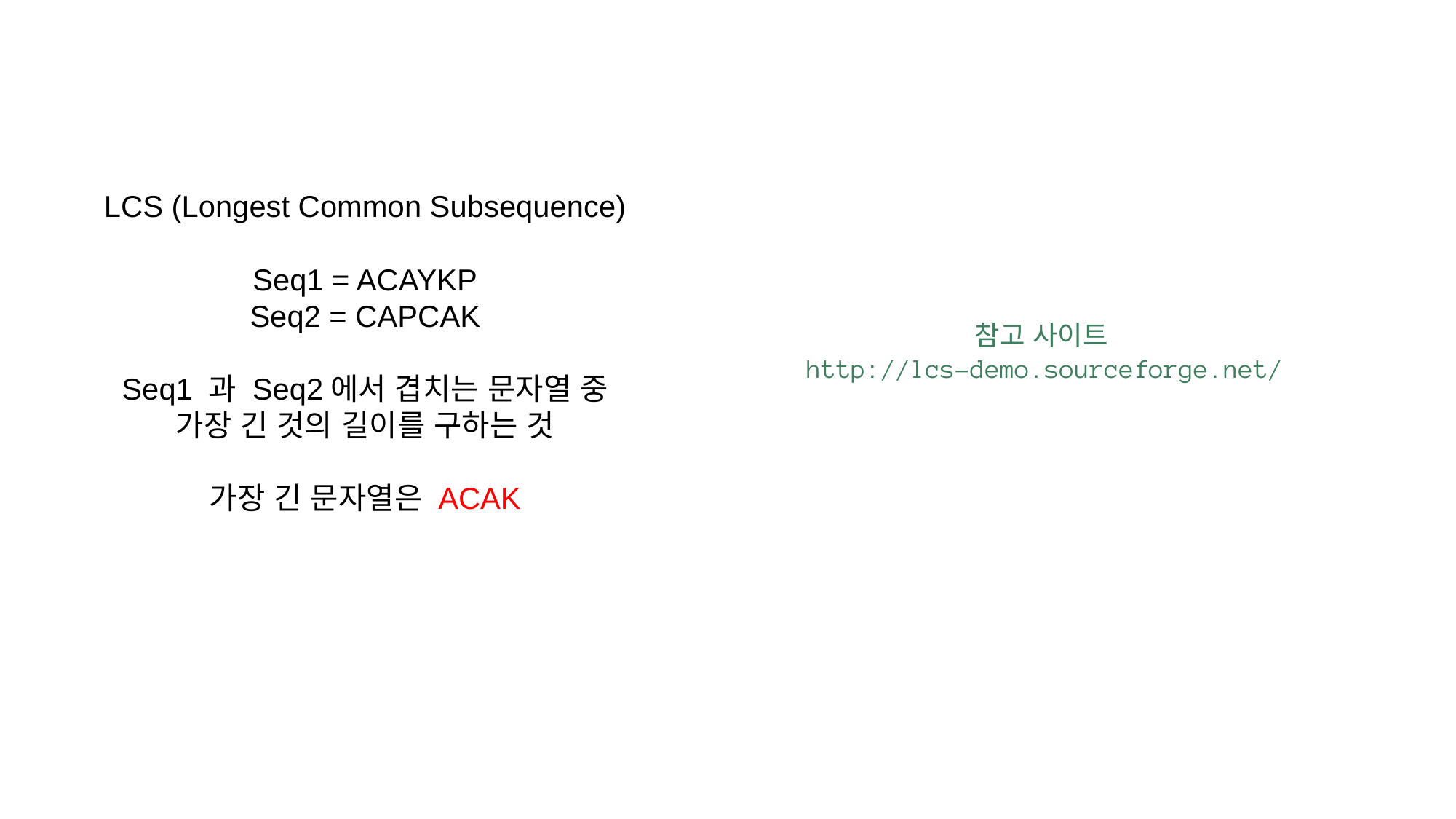

LCS (Longest Common Subsequence)

Seq1 = ACAYKP
Seq2 = CAPCAK

Seq1 과 Seq2에서 겹치는 문자열 중
가장 긴 것의 길이를 구하는 것

가장 긴 문자열은 ACAK
참고 사이트
http://lcs-demo.sourceforge.net/